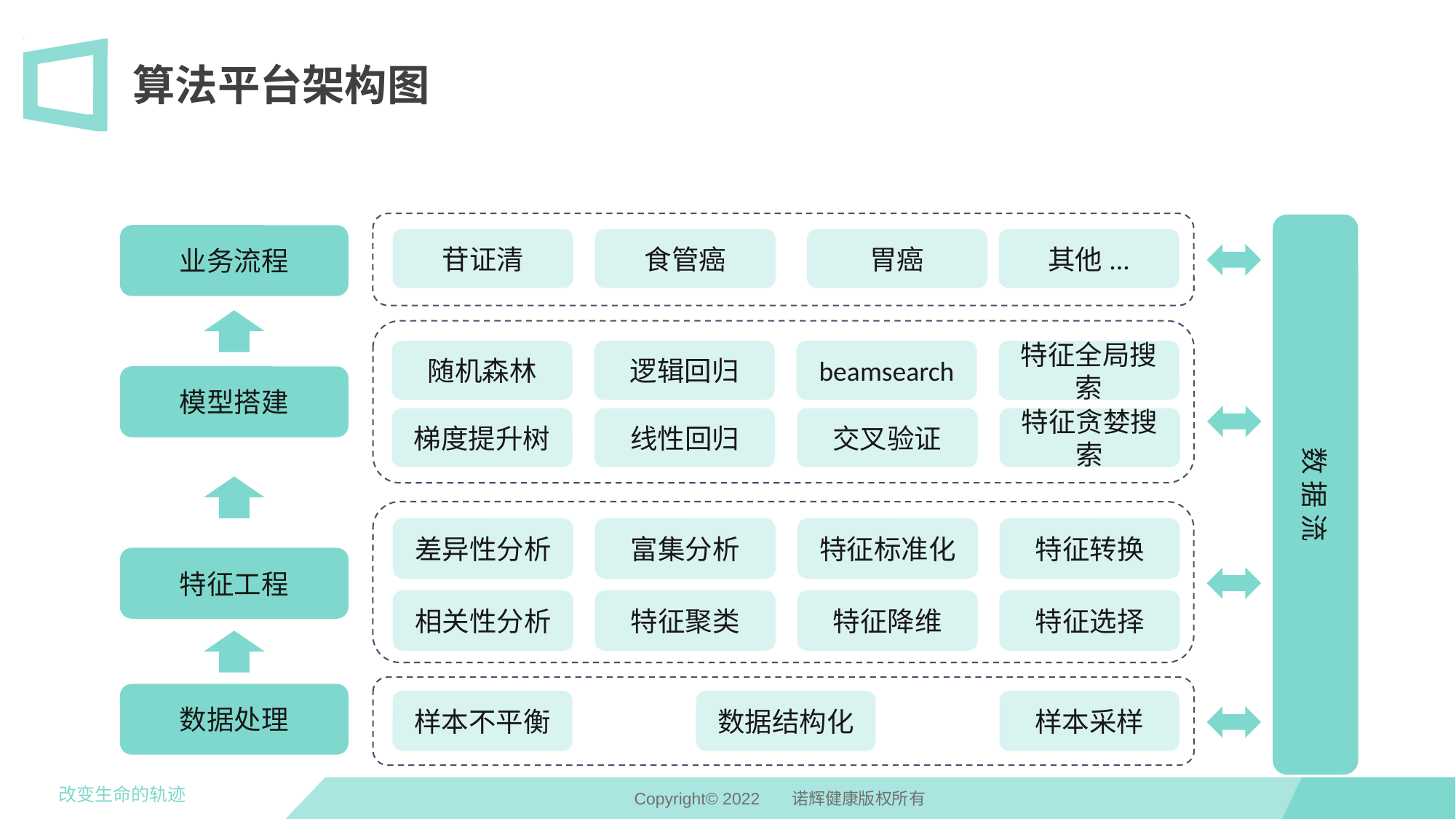

# 算法平台架构图

苷证清
食管癌
胃癌
其他...
数 据 流
业务流程

随机森林
逻辑回归
梯度提升树
线性回归
特征贪婪搜索
beamsearch
特征全局搜索
交叉验证
模型搭建

特征标准化
特征转换
特征聚类
特征降维
特征选择
差异性分析
富集分析
相关性分析
特征工程

数据处理
样本不平衡
数据结构化
样本采样